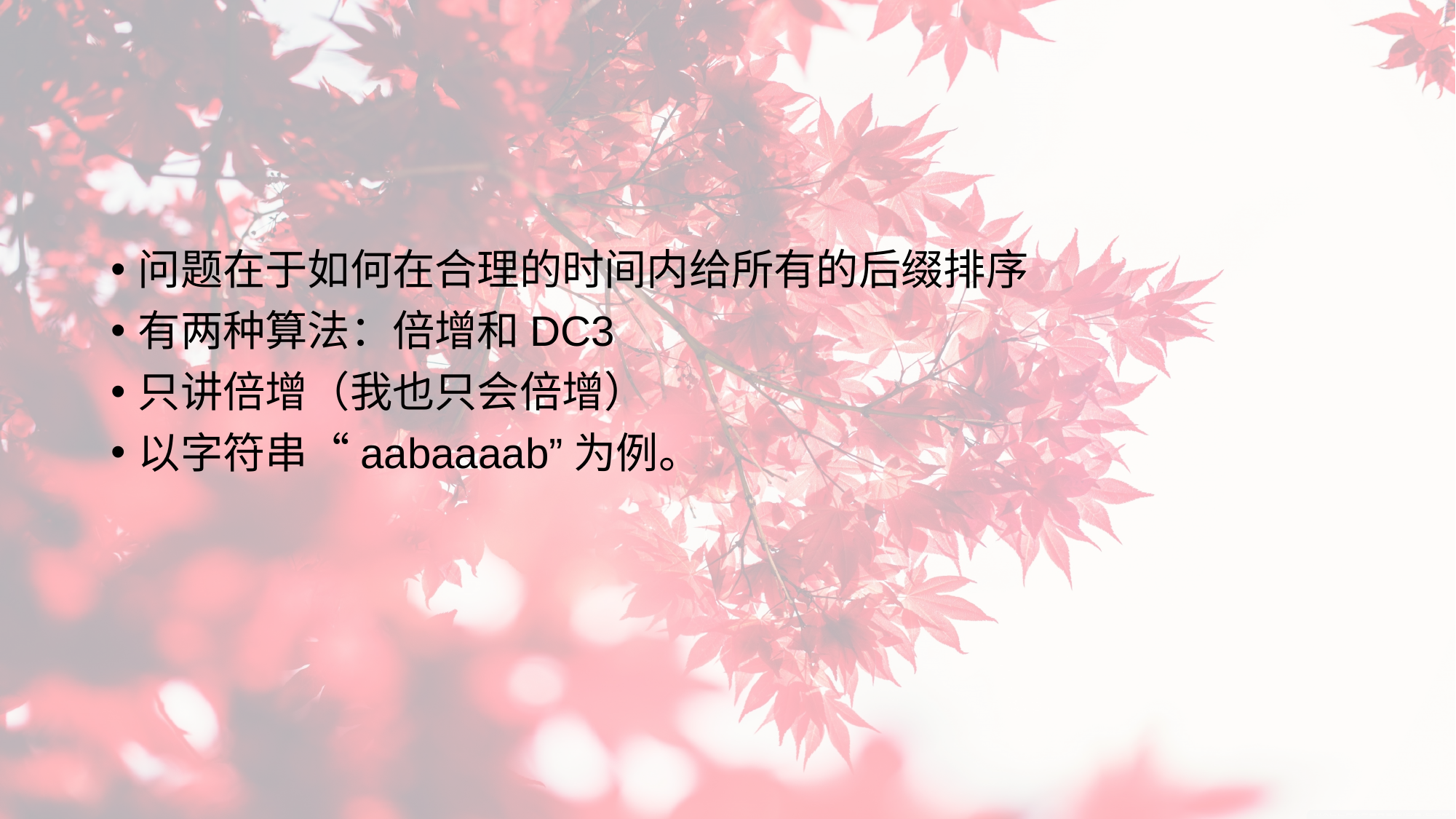

问题在于如何在合理的时间内给所有的后缀排序
有两种算法：倍增和DC3
只讲倍增（我也只会倍增）
以字符串“aabaaaab”为例。